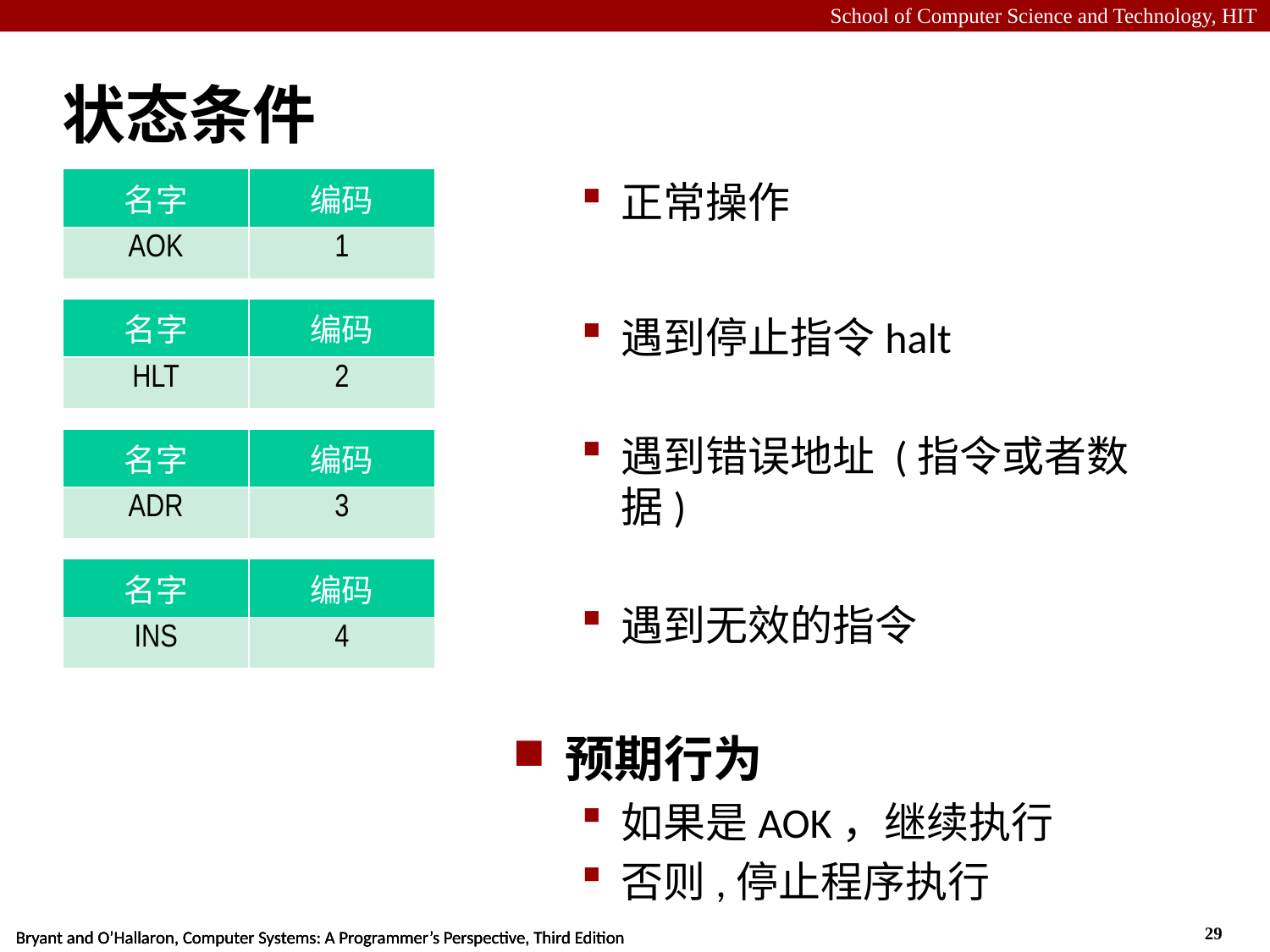

# 状态条件
| 名字 | 编码 |
| --- | --- |
| AOK | 1 |
正常操作

遇到停止指令halt

遇到错误地址 (指令或者数据)

遇到无效的指令

预期行为
如果是AOK，继续执行
否则,停止程序执行
| 名字 | 编码 |
| --- | --- |
| HLT | 2 |
| 名字 | 编码 |
| --- | --- |
| ADR | 3 |
| 名字 | 编码 |
| --- | --- |
| INS | 4 |